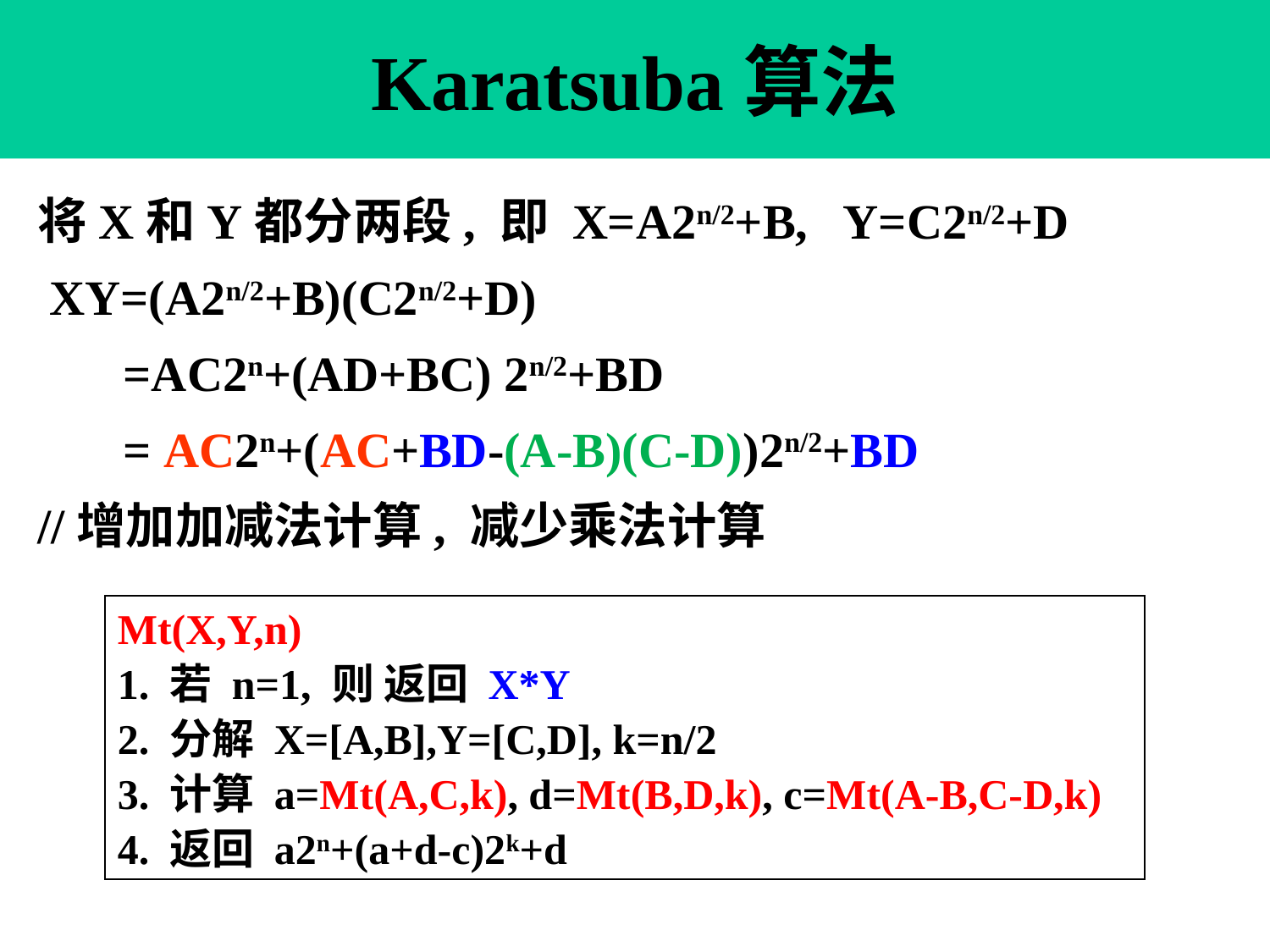

# Karatsuba算法
将X和Y都分两段, 即 X=A2n/2+B,   Y=C2n/2+D
 XY=(A2n/2+B)(C2n/2+D)
       =AC2n+(AD+BC) 2n/2+BD
       = AC2n+(AC+BD-(A-B)(C-D))2n/2+BD
//增加加减法计算, 减少乘法计算
Mt(X,Y,n)
1. 若 n=1, 则 返回 X*Y
2. 分解 X=[A,B],Y=[C,D], k=n/2
3. 计算 a=Mt(A,C,k), d=Mt(B,D,k), c=Mt(A-B,C-D,k)
4. 返回 a2n+(a+d-c)2k+d